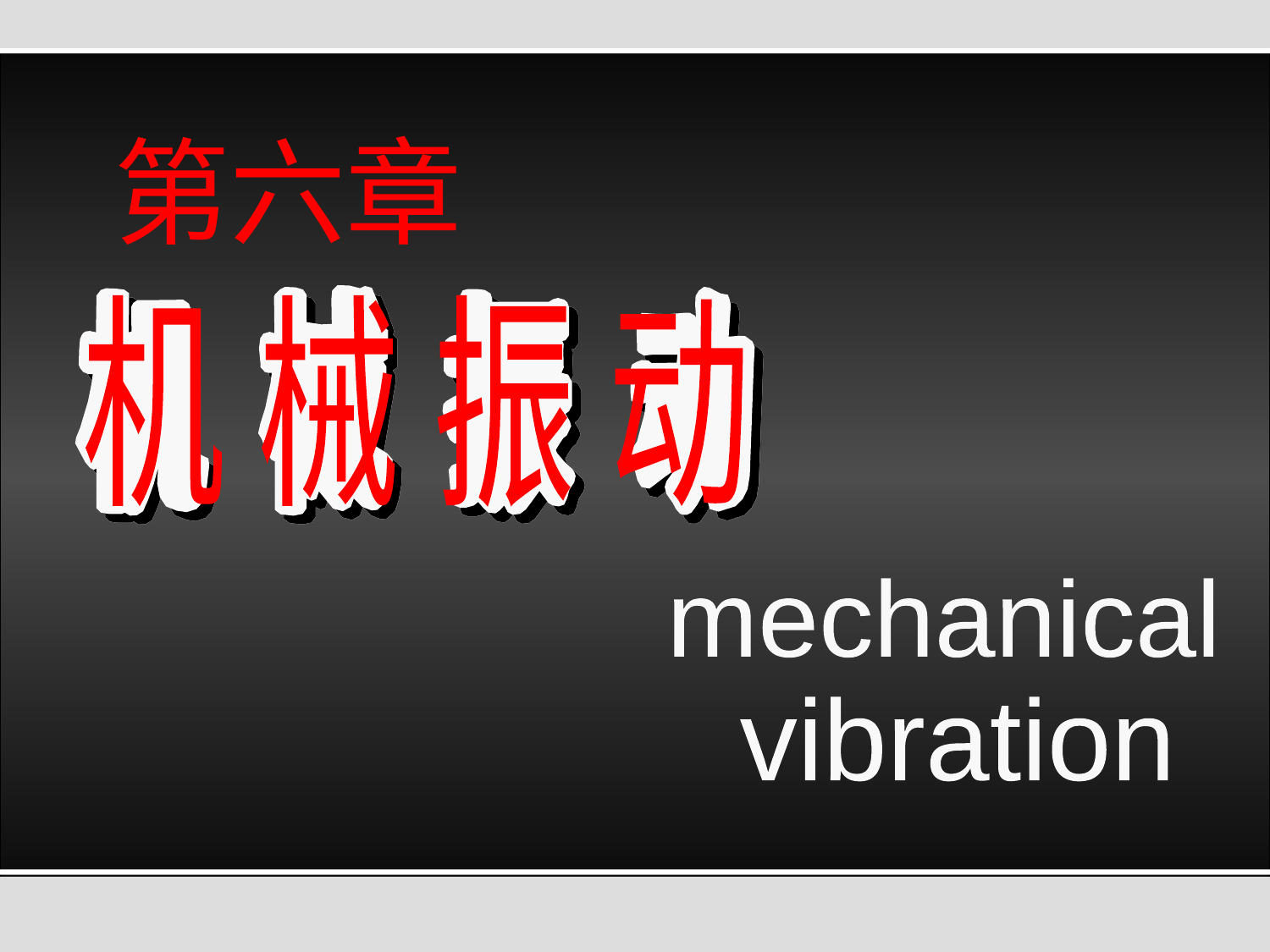

第六章
第六章

第六章

机 械 振 动
mechanical
vibration